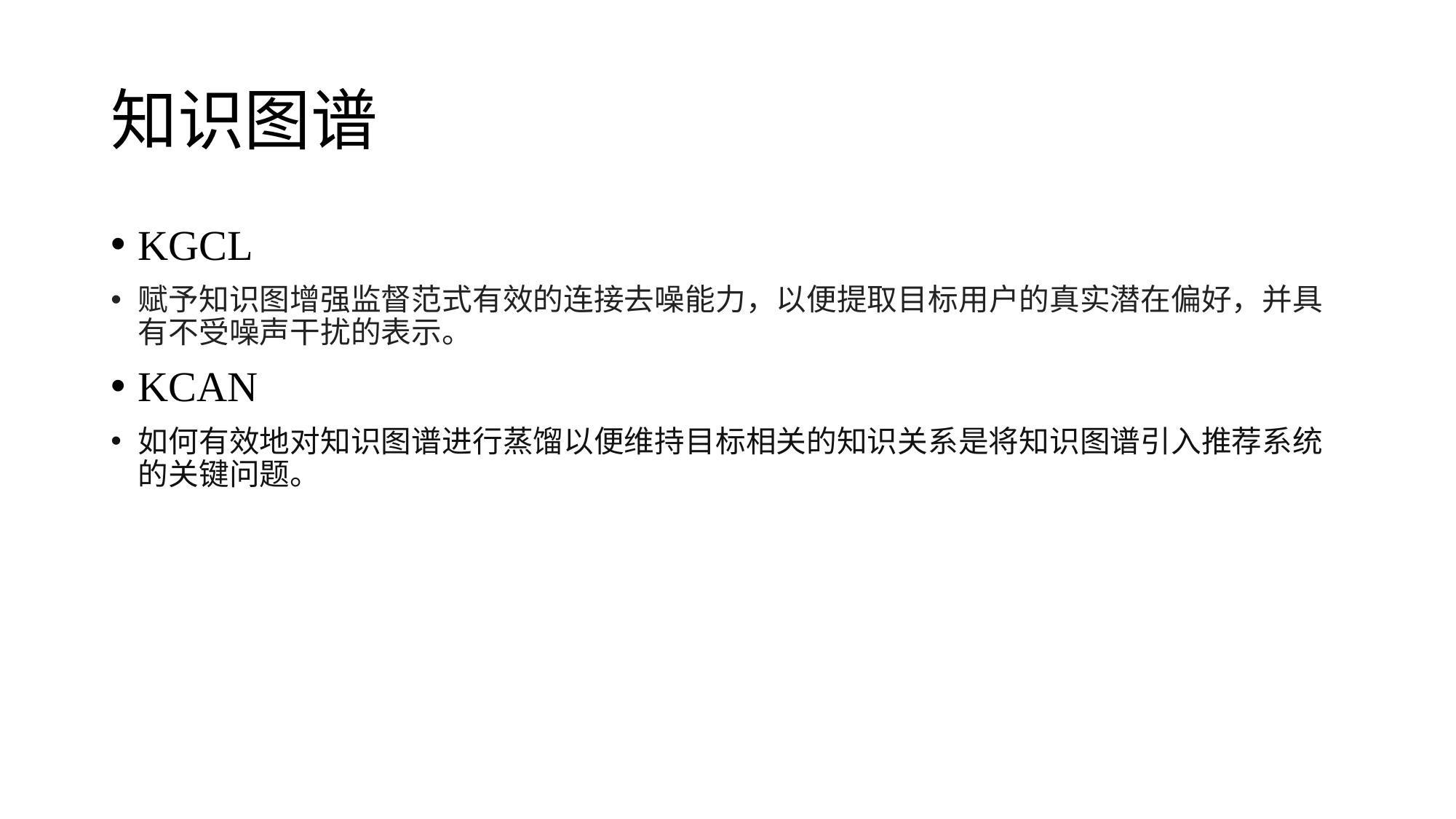

# 知识图谱
KGCL
赋予知识图增强监督范式有效的连接去噪能力，以便提取目标用户的真实潜在偏好，并具有不受噪声干扰的表示。
KCAN
如何有效地对知识图谱进行蒸馏以便维持目标相关的知识关系是将知识图谱引入推荐系统的关键问题。